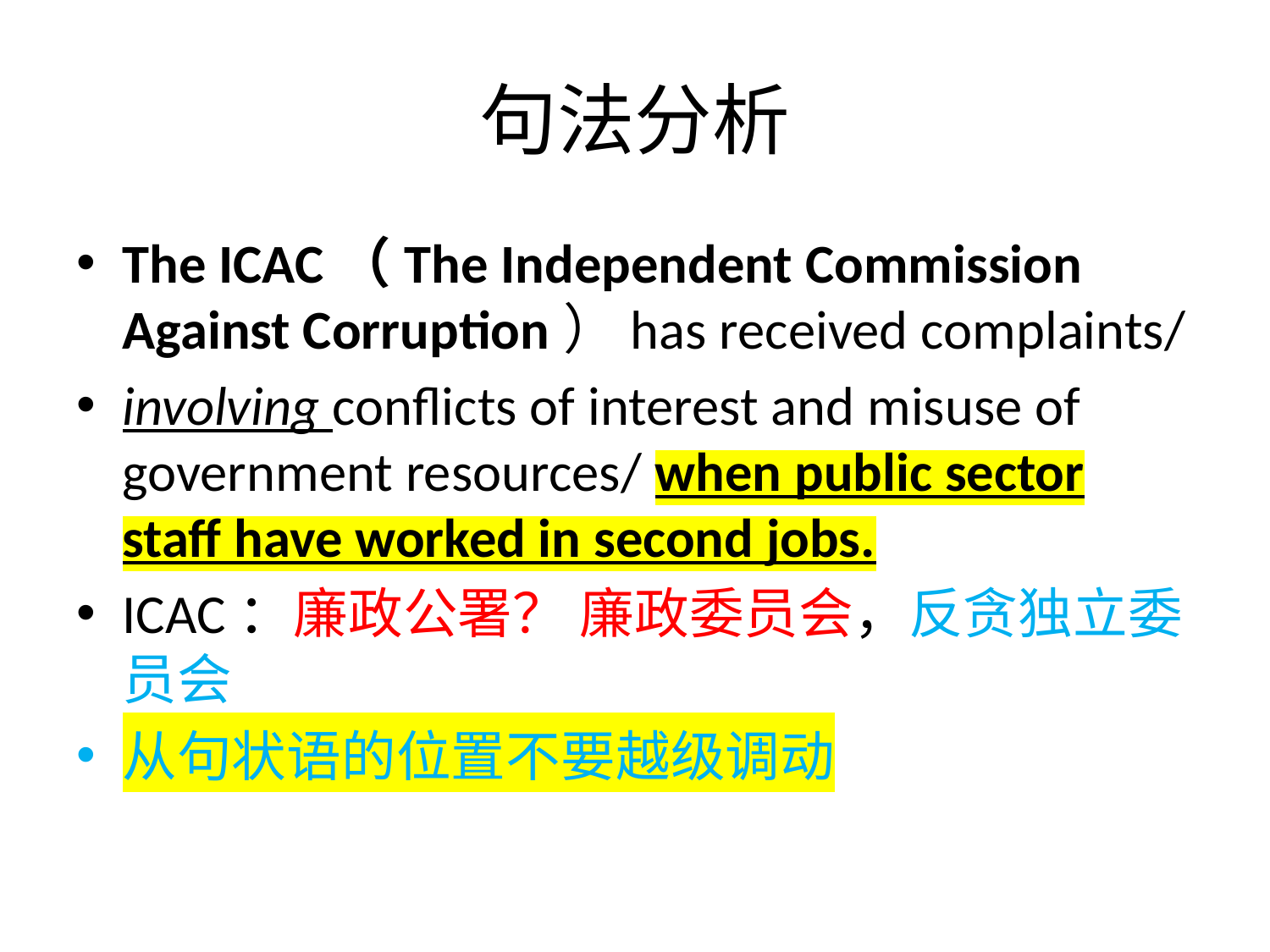

# 句法分析
The ICAC（The Independent Commission Against Corruption）has received complaints/
involving conflicts of interest and misuse of government resources/ when public sector staff have worked in second jobs.
ICAC：廉政公署？ 廉政委员会，反贪独立委员会
从句状语的位置不要越级调动